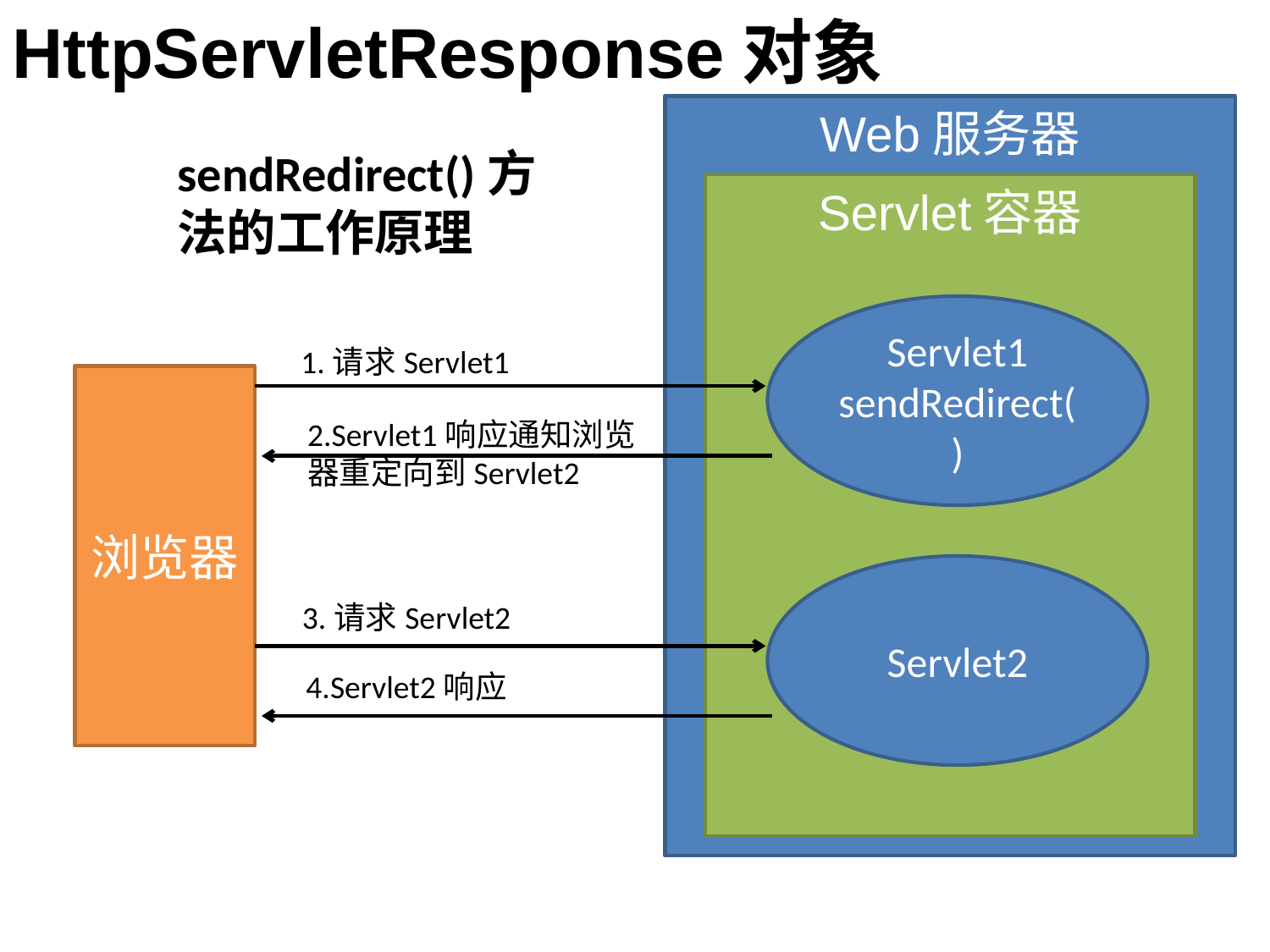

HttpServletResponse对象
Web服务器
sendRedirect()方法的工作原理
Servlet容器
Servlet1
sendRedirect()
1.请求Servlet1
浏览器
2.Servlet1响应通知浏览器重定向到Servlet2
Servlet2
3.请求Servlet2
4.Servlet2响应